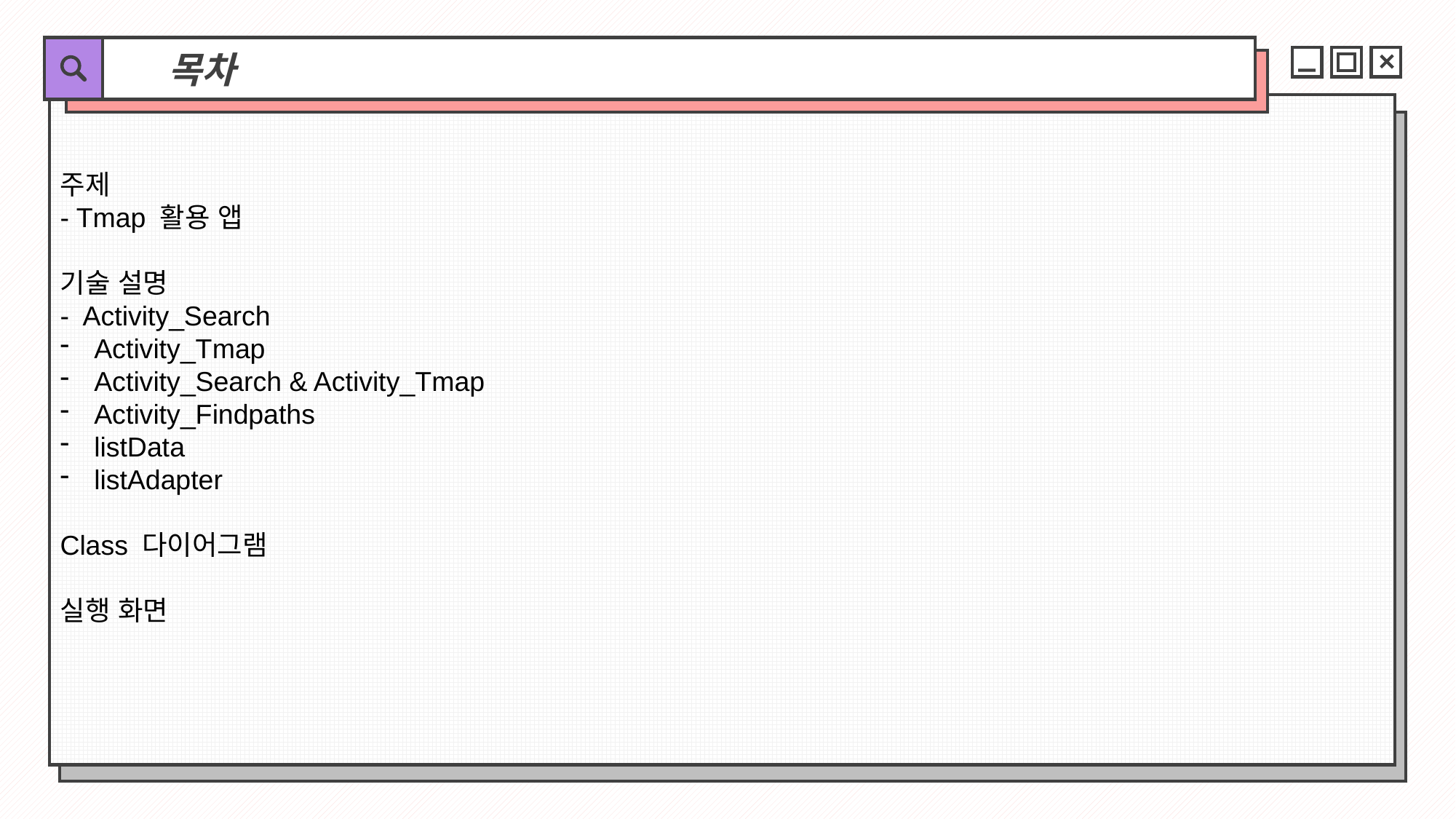

목차

주제
- Tmap 활용 앱

기술 설명
-  Activity_Search
Activity_Tmap
Activity_Search & Activity_Tmap
Activity_Findpaths
listData
listAdapter

Class 다이어그램

실행 화면